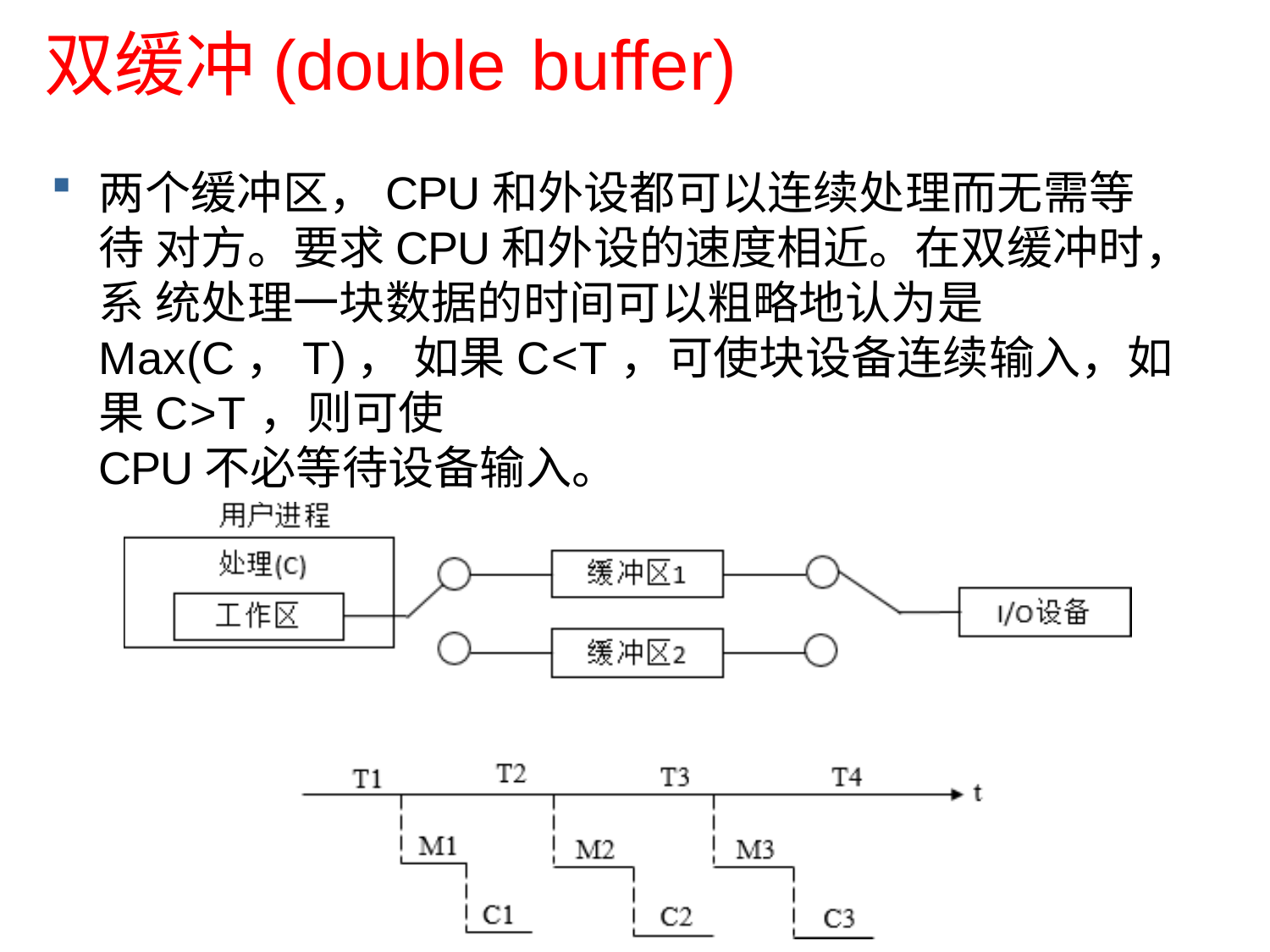

# 双缓冲(double buffer)
两个缓冲区，CPU和外设都可以连续处理而无需等待 对方。要求CPU和外设的速度相近。在双缓冲时，系 统处理一块数据的时间可以粗略地认为是Max(C，T)， 如果C<T，可使块设备连续输入，如果C>T，则可使
CPU不必等待设备输入。